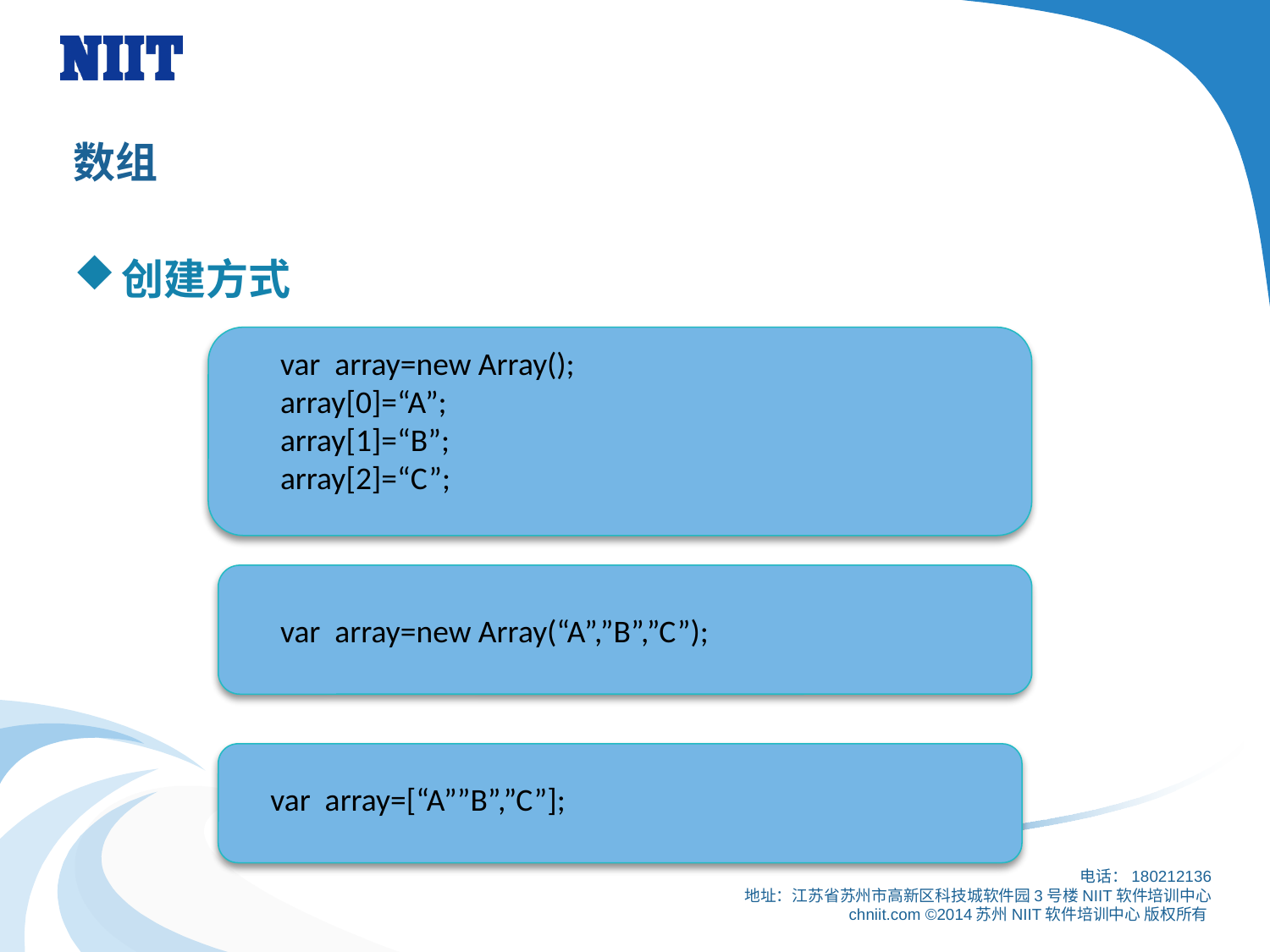

# 数组
创建方式

var  array=new Array();
array[0]=“A”;
array[1]=“B”;
array[2]=“C”;

var  array=new Array(“A”,”B”,”C”);

var  array=[“A””B”,”C”];